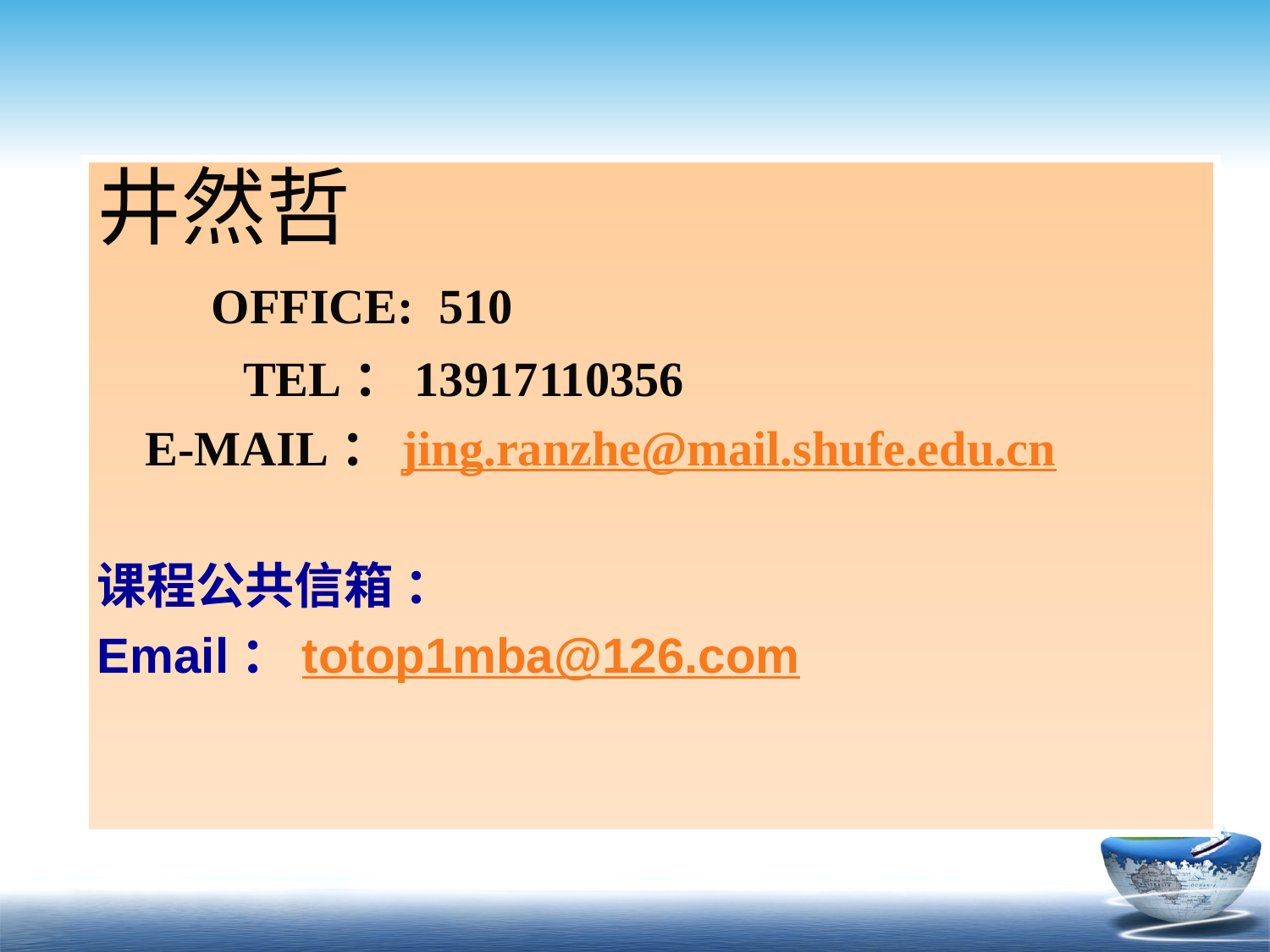

井然哲
   OFFICE:  510
        TEL：13917110356
E-MAIL：jing.ranzhe@mail.shufe.edu.cn

课程公共信箱 ：
Email：totop1mba@126.com